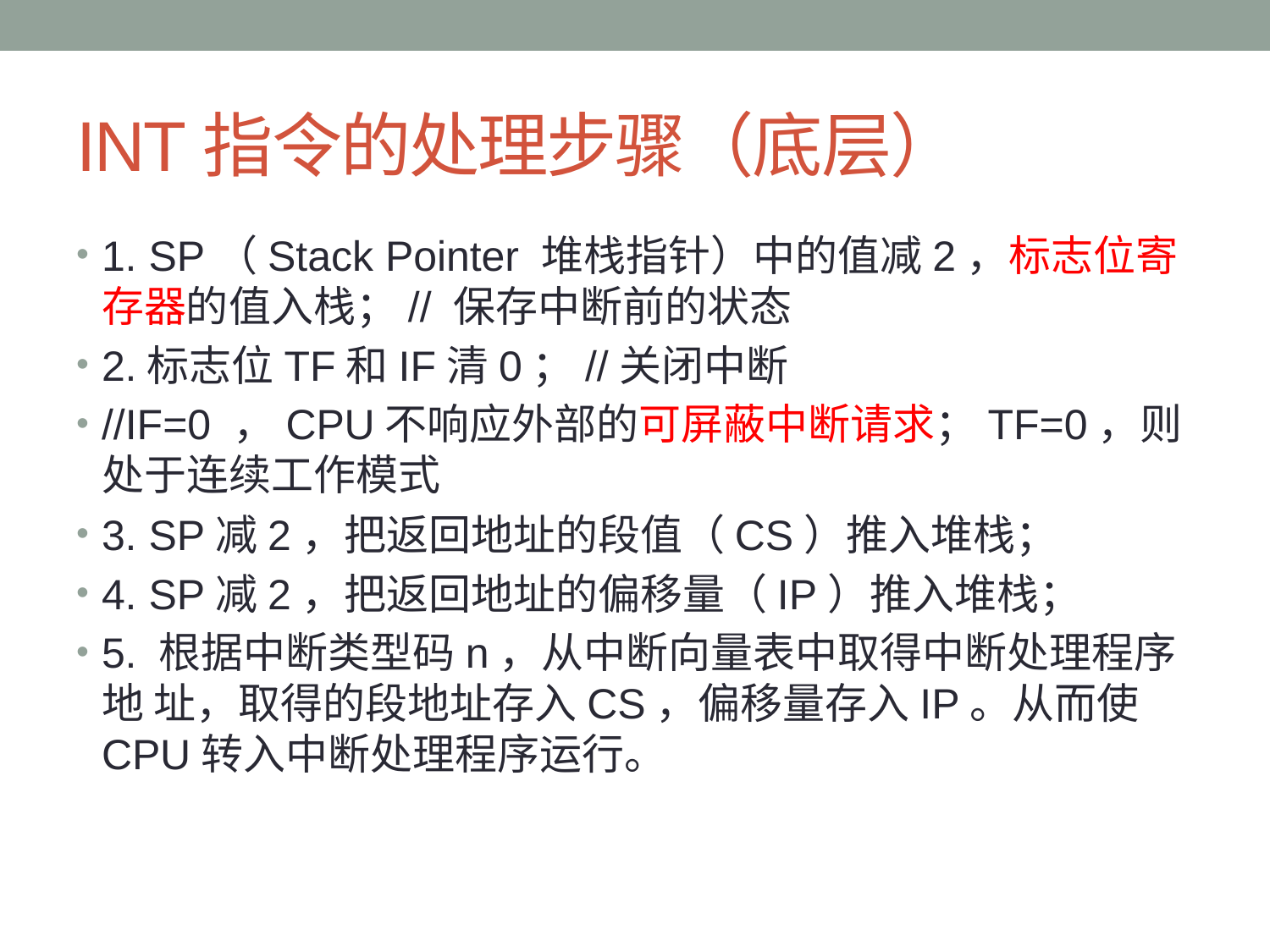

# INT指令的处理步骤（底层）
1. SP（Stack Pointer 堆栈指针）中的值减2，标志位寄存器的值入栈；// 保存中断前的状态
2.标志位TF和IF清0；//关闭中断
//IF=0 ，CPU不响应外部的可屏蔽中断请求；TF=0，则处于连续工作模式
3. SP减2，把返回地址的段值（CS）推入堆栈；
4. SP减2，把返回地址的偏移量（IP）推入堆栈；
5. 根据中断类型码n，从中断向量表中取得中断处理程序地 址，取得的段地址存入CS，偏移量存入IP。从而使CPU转入中断处理程序运行。